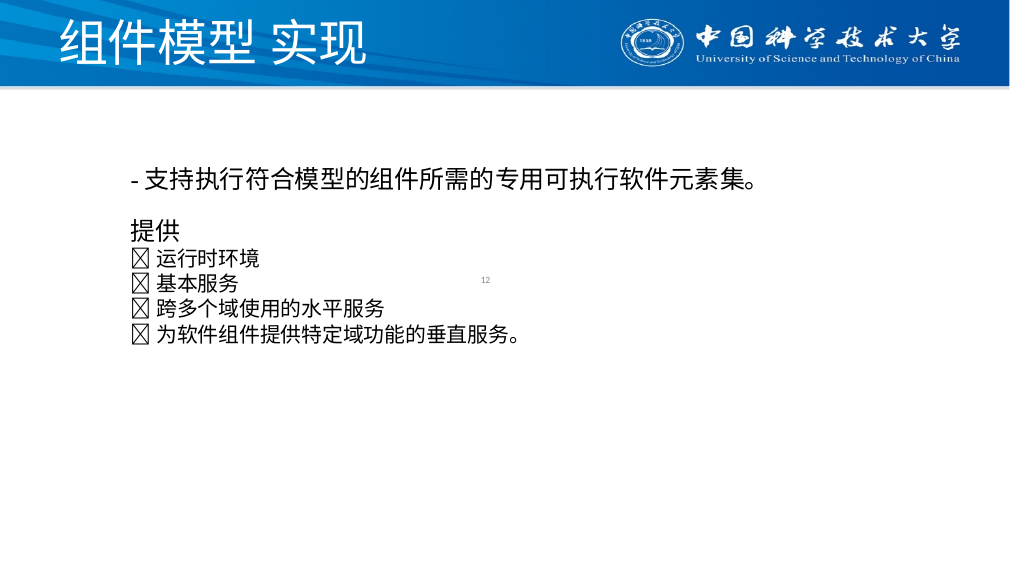

# 组件模型 实现
-支持执行符合模型的组件所需的专用可执行软件元素集。
提供
÷运行时环境
÷基本服务
÷跨多个域使用的水平服务
÷为软件组件提供特定域功能的垂直服务。
12